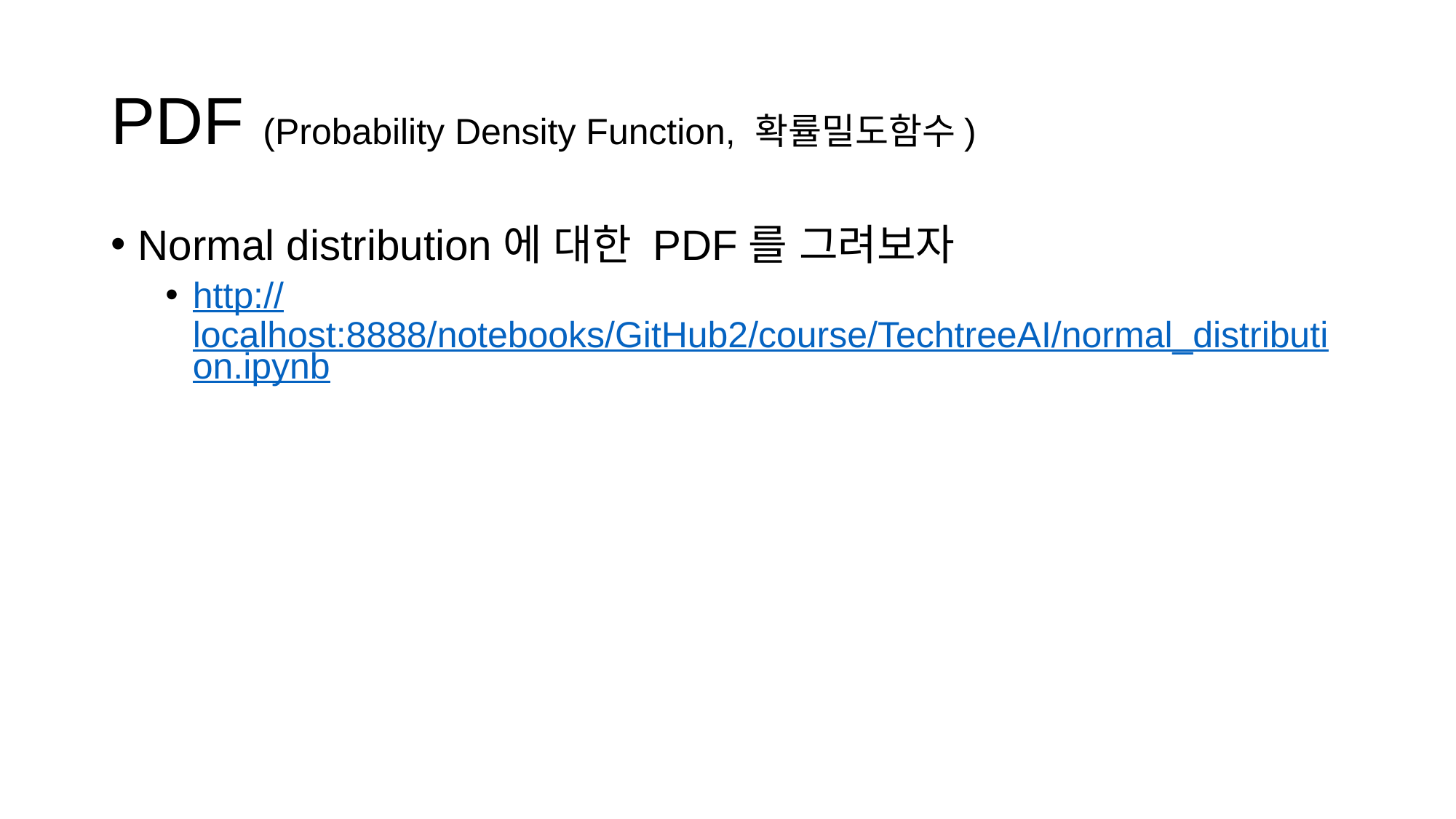

# PDF (Probability Density Function, 확률밀도함수)
Normal distribution에 대한 PDF를 그려보자
http://localhost:8888/notebooks/GitHub2/course/TechtreeAI/normal_distribution.ipynb